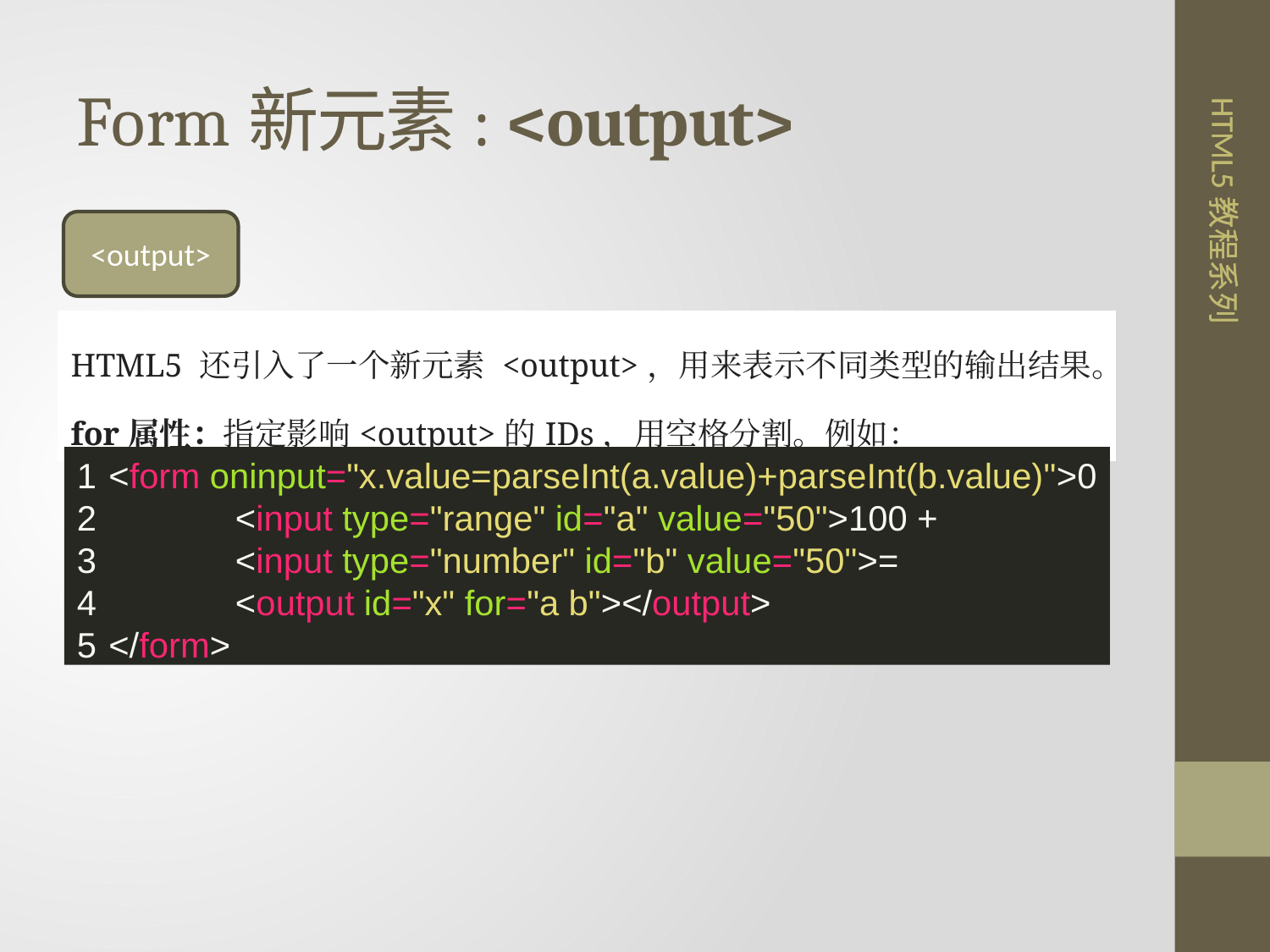

# Form新元素: <output>
<output>
| HTML5 还引入了一个新元素 <output>，用来表示不同类型的输出结果。 for属性：指定影响<output>的IDs，用空格分割。例如： |
| --- |
<form oninput="x.value=parseInt(a.value)+parseInt(b.value)">0
             <input type="range" id="a" value="50">100 +
             <input type="number" id="b" value="50">=
             <output id="x" for="a b"></output>
</form>